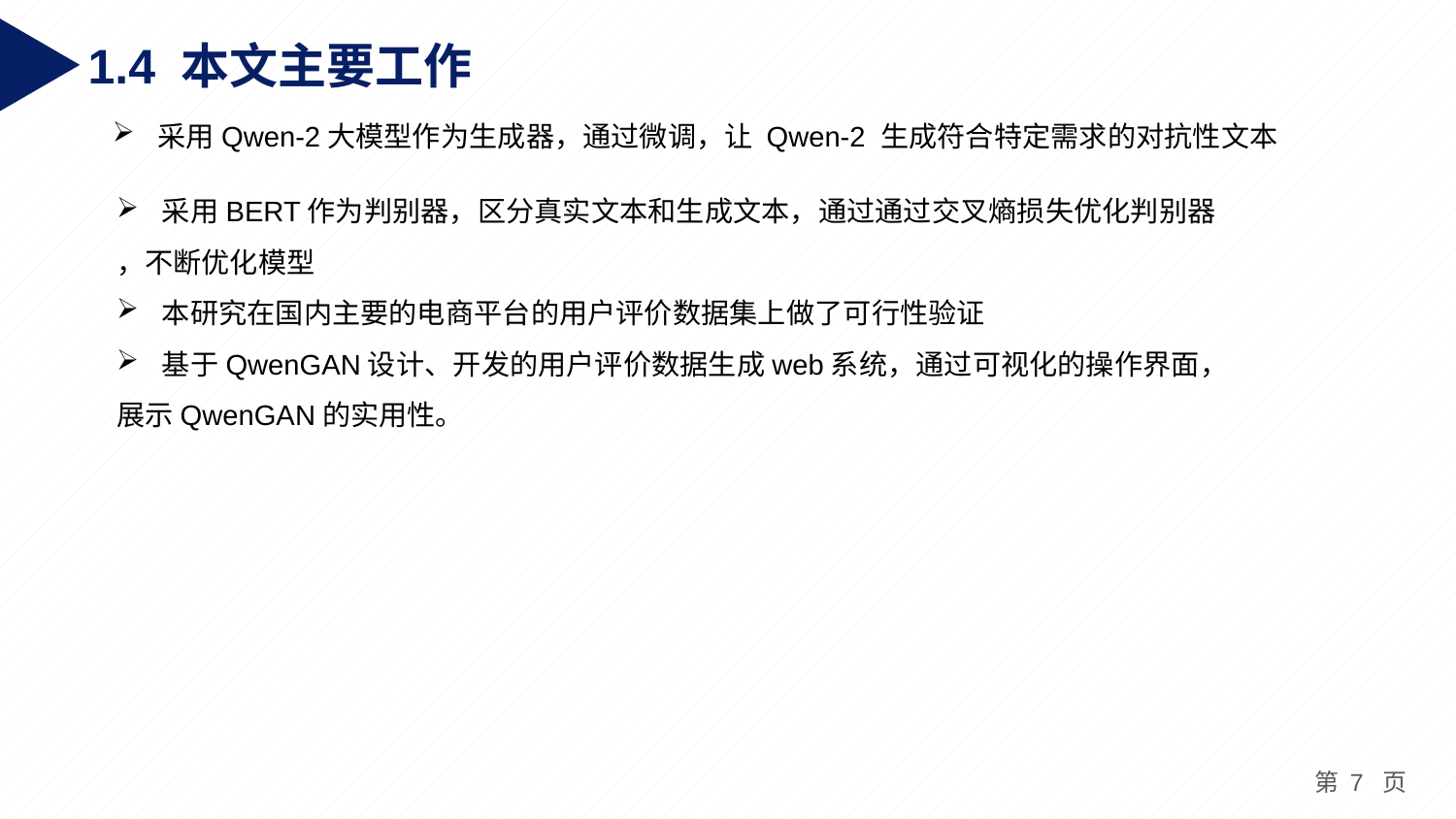

1.4 本文主要工作
采用Qwen-2大模型作为生成器，通过微调，让 Qwen-2 生成符合特定需求的对抗性文本
采用BERT作为判别器，区分真实文本和生成文本，通过通过交叉熵损失优化判别器
，不断优化模型
本研究在国内主要的电商平台的用户评价数据集上做了可行性验证
基于QwenGAN设计、开发的用户评价数据生成web系统，通过可视化的操作界面，
展示QwenGAN的实用性。